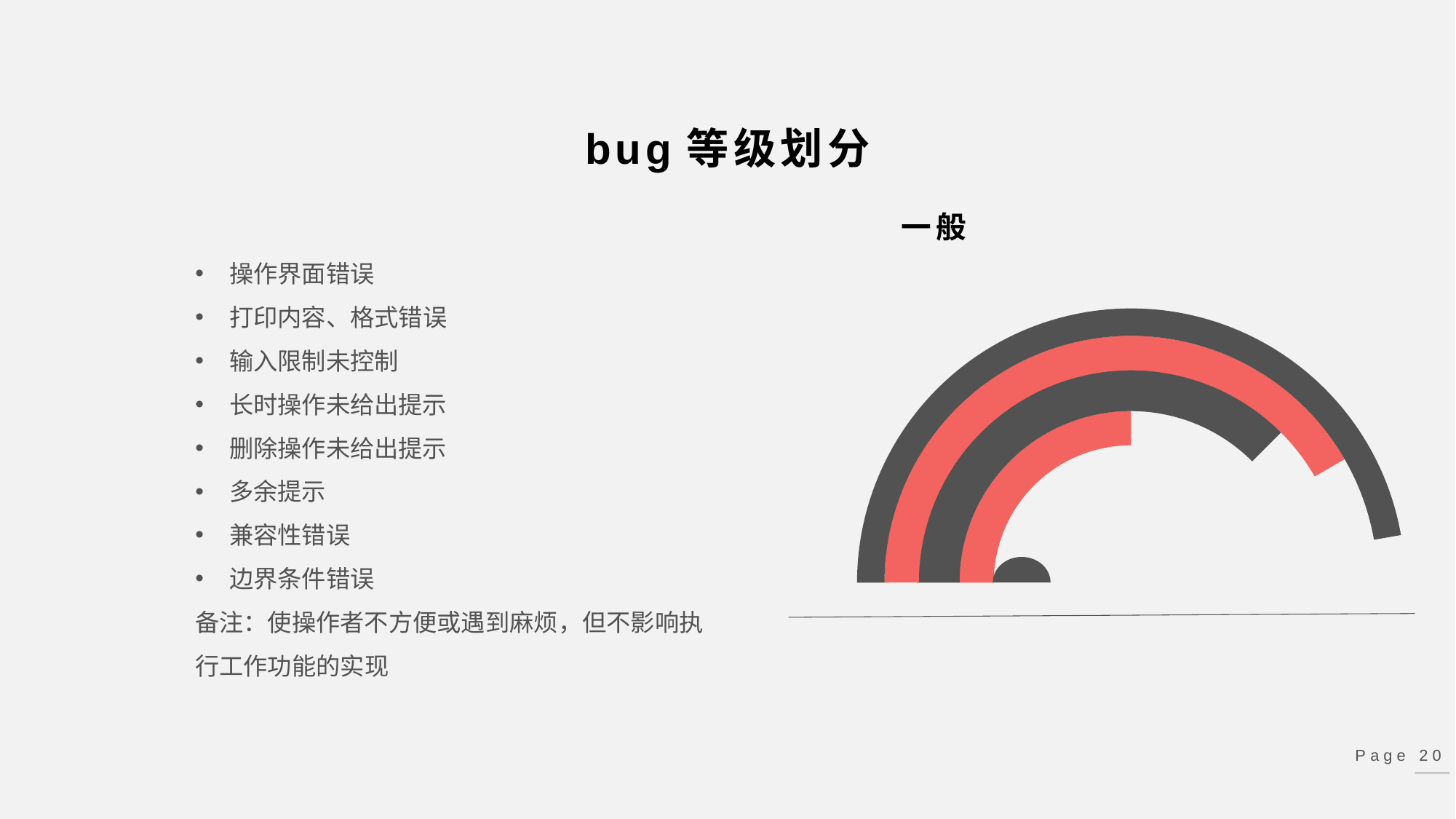

bug等级划分
一般
操作界面错误
打印内容、格式错误
输入限制未控制
长时操作未给出提示
删除操作未给出提示
多余提示
兼容性错误
边界条件错误
备注：使操作者不方便或遇到麻烦，但不影响执行工作功能的实现

Page 20